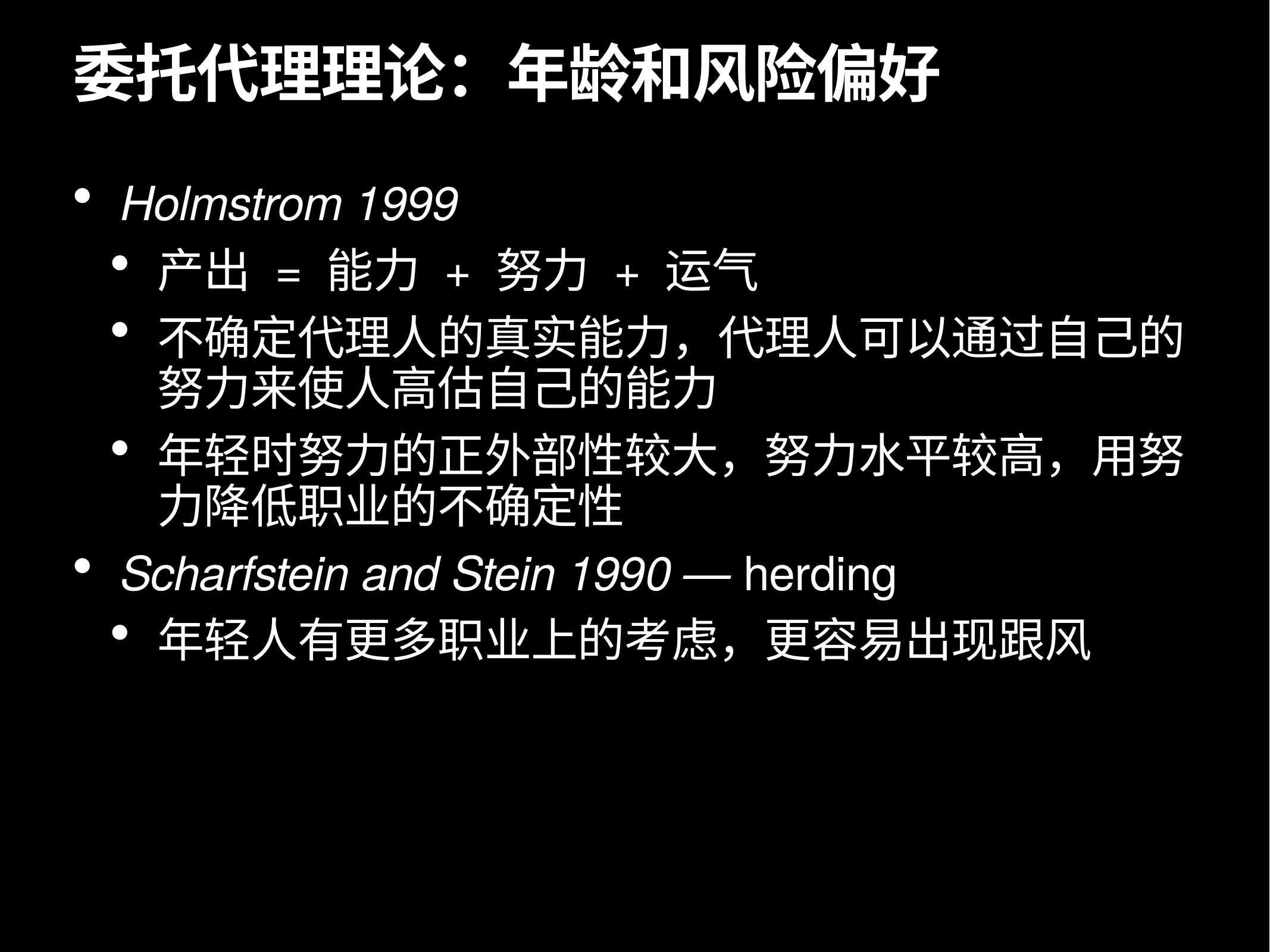

# 委托代理理论：年龄和风险偏好
Holmstrom 1999
产出 = 能力 + 努力 + 运气
不确定代理人的真实能力，代理人可以通过自己的努力来使人高估自己的能力
年轻时努力的正外部性较大，努力水平较高，用努力降低职业的不确定性
Scharfstein and Stein 1990 — herding
年轻人有更多职业上的考虑，更容易出现跟风